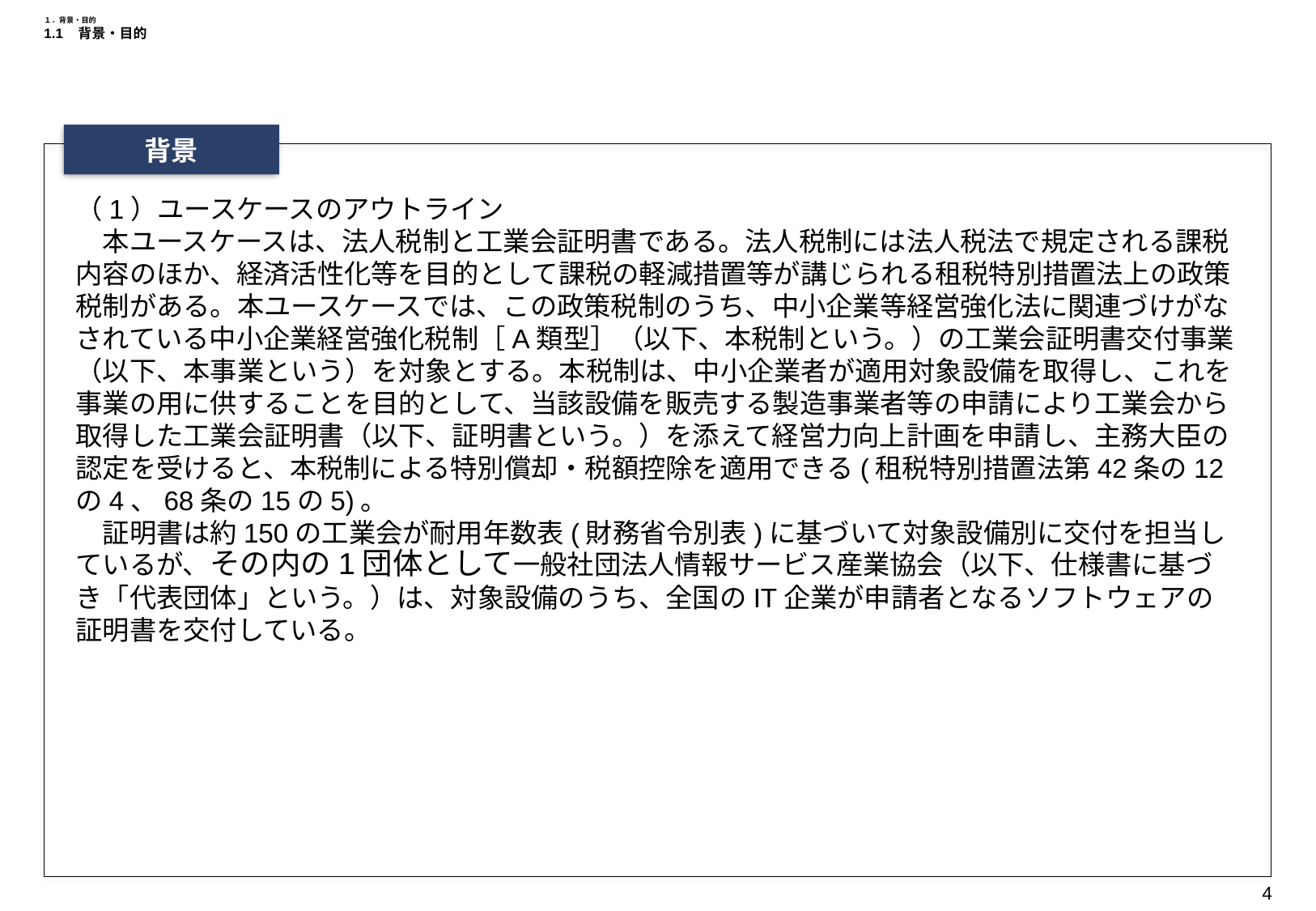

# １．背景・目的 1.1　背景・目的
背景

（1）ユースケースのアウトライン
　本ユースケースは、法人税制と工業会証明書である。法人税制には法人税法で規定される課税内容のほか、経済活性化等を目的として課税の軽減措置等が講じられる租税特別措置法上の政策税制がある。本ユースケースでは、この政策税制のうち、中小企業等経営強化法に関連づけがなされている中小企業経営強化税制［A類型］（以下、本税制という。）の工業会証明書交付事業（以下、本事業という）を対象とする。本税制は、中小企業者が適用対象設備を取得し、これを事業の用に供することを目的として、当該設備を販売する製造事業者等の申請により工業会から取得した工業会証明書（以下、証明書という。）を添えて経営力向上計画を申請し、主務大臣の認定を受けると、本税制による特別償却・税額控除を適用できる(租税特別措置法第42条の12の4、68条の15の5)。
　証明書は約150の工業会が耐用年数表(財務省令別表)に基づいて対象設備別に交付を担当しているが、その内の1団体として一般社団法人情報サービス産業協会（以下、仕様書に基づき「代表団体」という。）は、対象設備のうち、全国のIT企業が申請者となるソフトウェアの証明書を交付している。